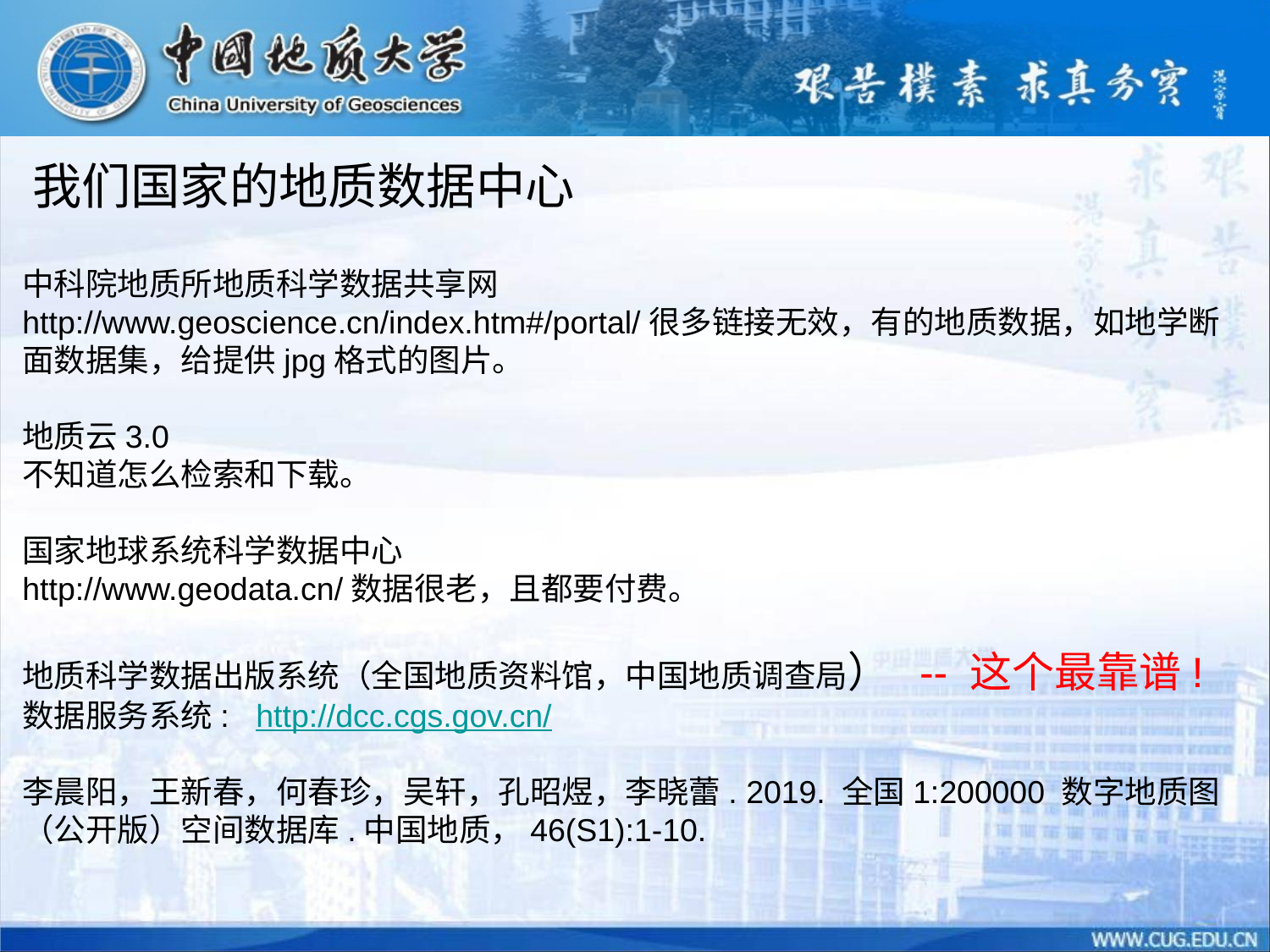

我们国家的地质数据中心
中科院地质所地质科学数据共享网
http://www.geoscience.cn/index.htm#/portal/很多链接无效，有的地质数据，如地学断面数据集，给提供jpg格式的图片。

地质云3.0
不知道怎么检索和下载。

国家地球系统科学数据中心
http://www.geodata.cn/数据很老，且都要付费。

地质科学数据出版系统（全国地质资料馆，中国地质调查局）  -- 这个最靠谱!
数据服务系统:   http://dcc.cgs.gov.cn/

李晨阳，王新春，何春珍，吴轩，孔昭煜，李晓蕾. 2019. 全国1:200000 数字地质图（公开版）空间数据库.中国地质，46(S1):1-10.